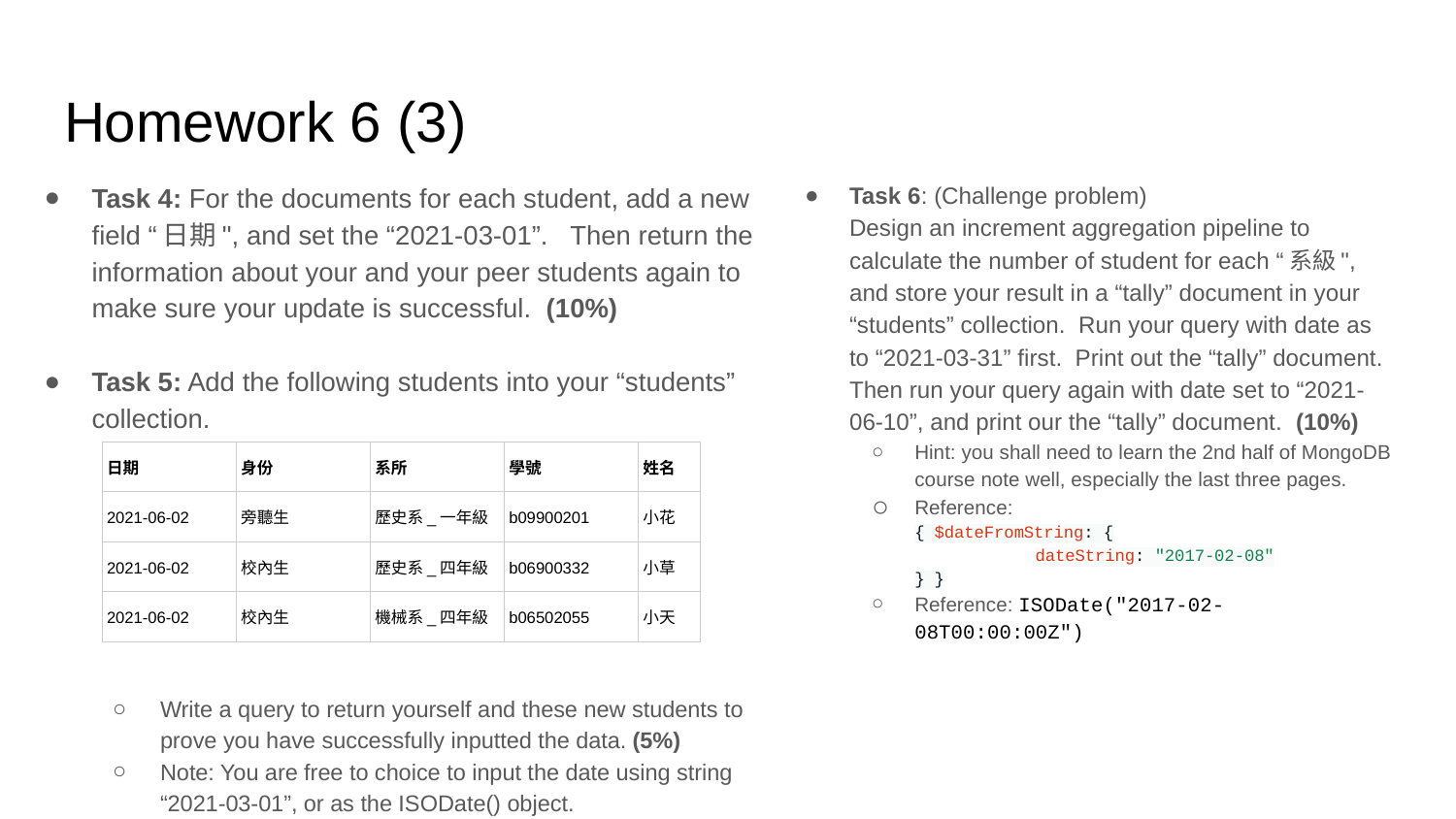

# Homework 6 (3)
Task 4: For the documents for each student, add a new field “日期", and set the “2021-03-01”.   Then return the information about your and your peer students again to make sure your update is successful.  (10%)

Task 5: Add the following students into your “students” collection.

Write a query to return yourself and these new students to prove you have successfully inputted the data. (5%)
Note: You are free to choice to input the date using string “2021-03-01”, or as the ISODate() object.
Task 6: (Challenge problem)
Design an increment aggregation pipeline to calculate the number of student for each “系級", and store your result in a “tally” document in your “students” collection.  Run your query with date as to “2021-03-31” first.  Print out the “tally” document.  Then run your query again with date set to “2021-06-10”, and print our the “tally” document.  (10%)
Hint: you shall need to learn the 2nd half of MongoDB course note well, especially the last three pages.
Reference:
{ $dateFromString: {
	dateString: "2017-02-08"
} }
Reference: ISODate("2017-02-08T00:00:00Z")
| 日期 | 身份 | 系所 | 學號 | 姓名 |
| --- | --- | --- | --- | --- |
| 2021-06-02 | 旁聽生 | 歷史系\_一年級 | b09900201 | 小花 |
| 2021-06-02 | 校內生 | 歷史系\_四年級 | b06900332 | 小草 |
| 2021-06-02 | 校內生 | 機械系\_四年級 | b06502055 | 小天 |